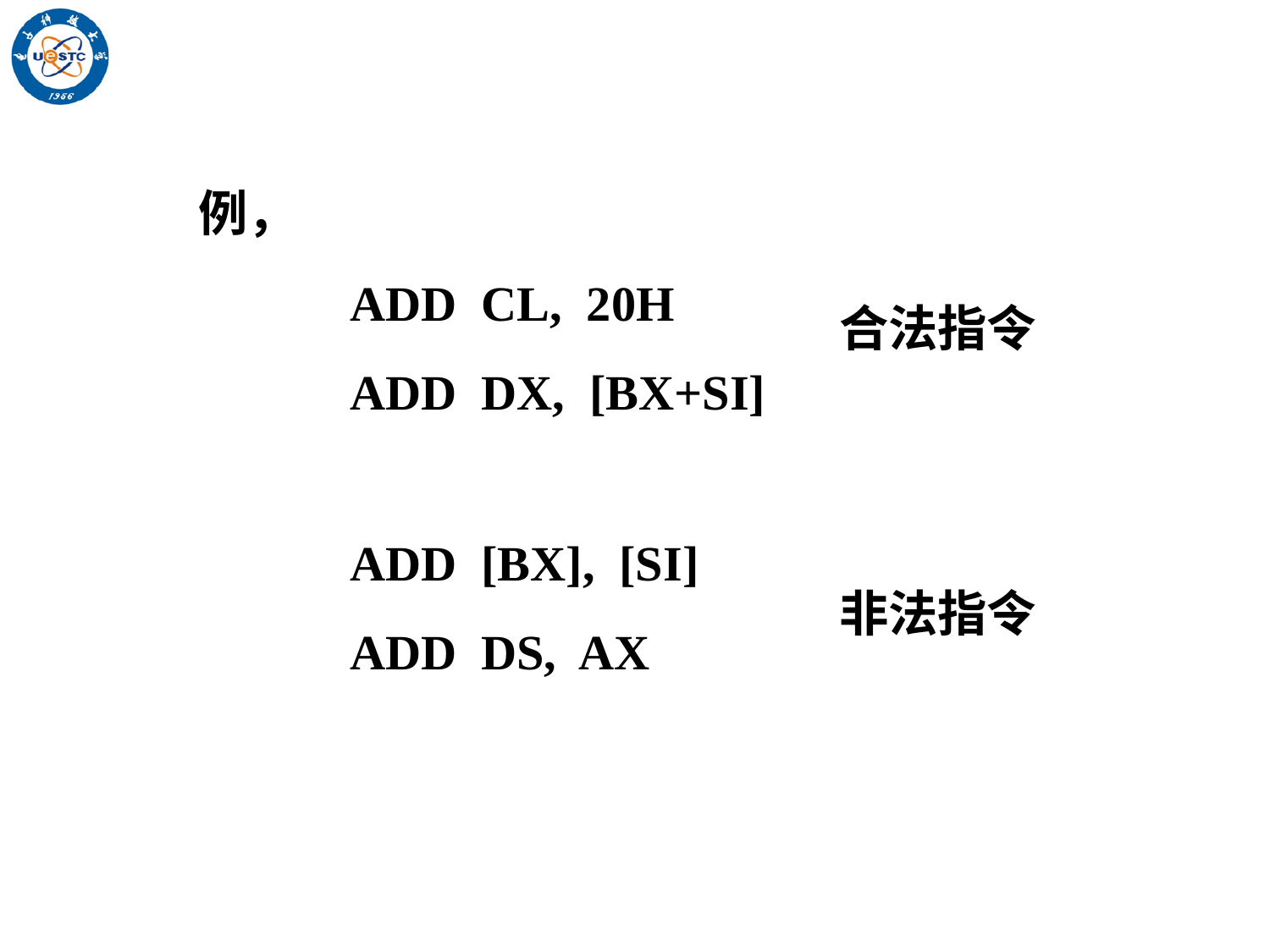

例，
ADD  CL,  20H
ADD  DX,  [BX+SI]
合法指令
ADD  [BX],  [SI]
ADD  DS,  AX
非法指令